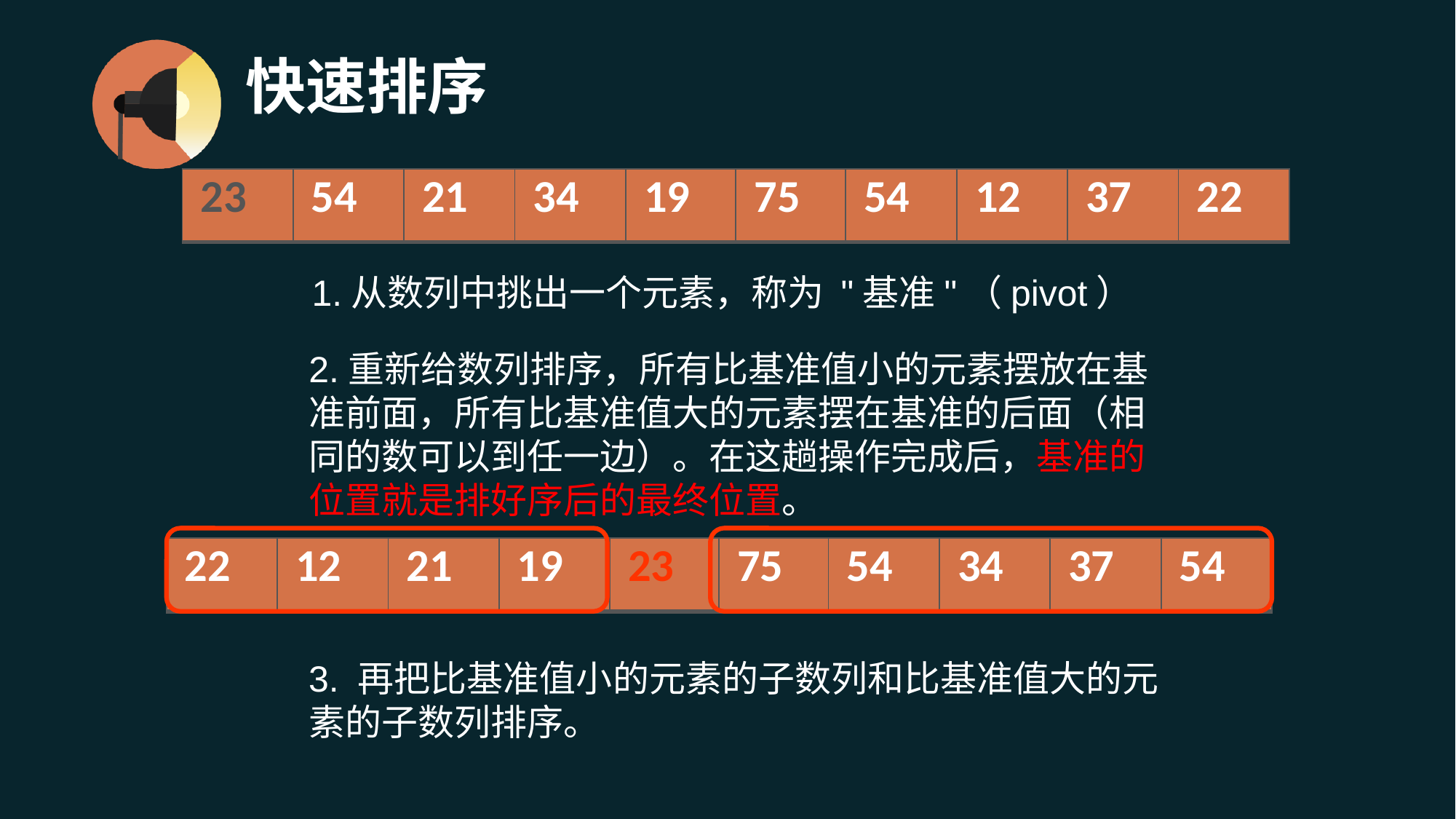

快速排序
#
| 23 | 54 | 21 | 34 | 19 | 75 | 54 | 12 | 37 | 22 |
| --- | --- | --- | --- | --- | --- | --- | --- | --- | --- |
1.从数列中挑出一个元素，称为 "基准"（pivot）
2.重新给数列排序，所有比基准值小的元素摆放在基准前面，所有比基准值大的元素摆在基准的后面（相同的数可以到任一边）。在这趟操作完成后，基准的位置就是排好序后的最终位置。

| 22 | 12 | 21 | 19 | 23 | 75 | 54 | 34 | 37 | 54 |
| --- | --- | --- | --- | --- | --- | --- | --- | --- | --- |
3. 再把比基准值小的元素的子数列和比基准值大的元素的子数列排序。